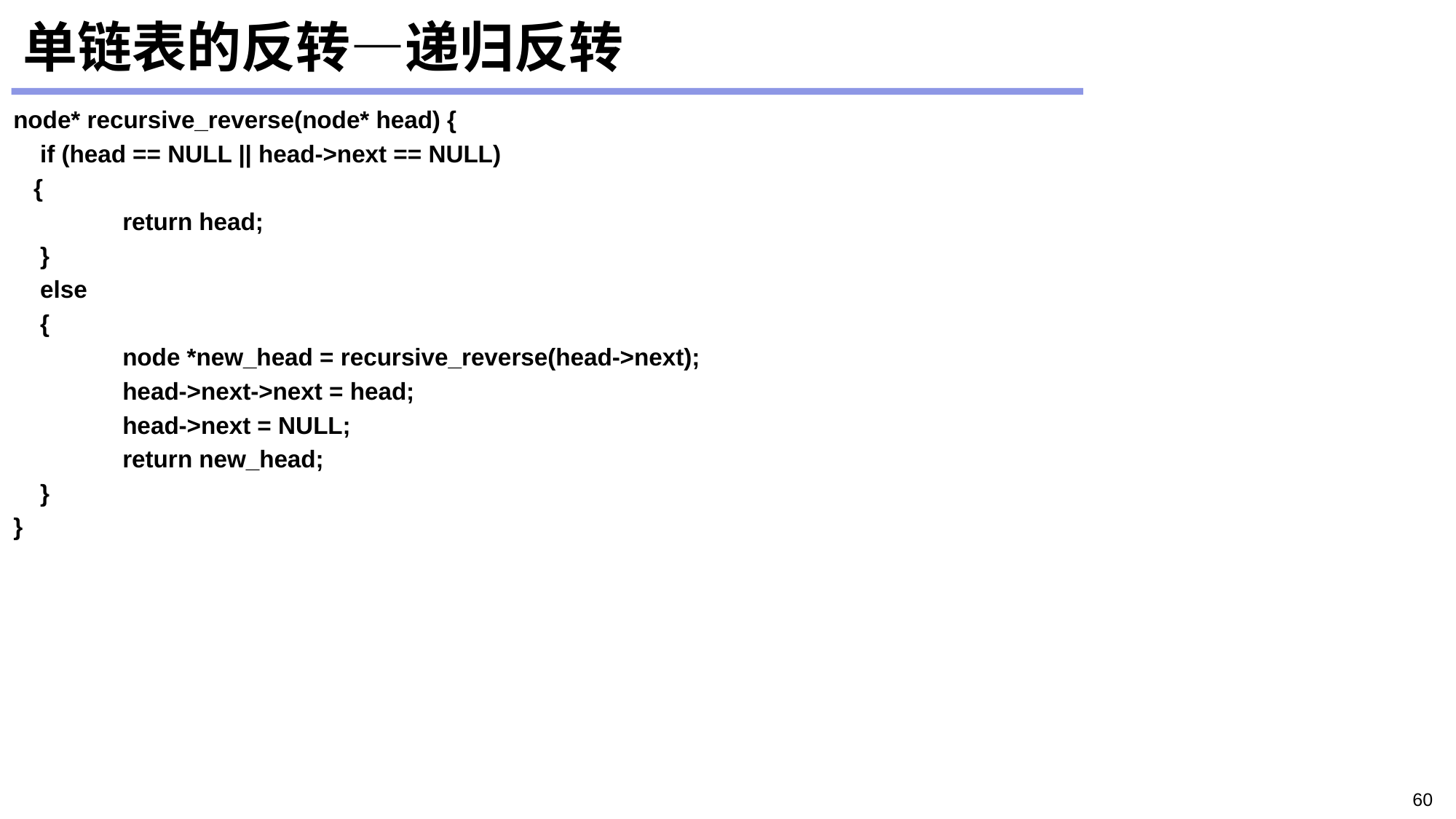

# 单链表的反转—递归反转
node* recursive_reverse(node* head) {
    if (head == NULL || head->next == NULL)
   {
        	return head;
    }
    else
    {
	node *new_head = recursive_reverse(head->next);
	head->next->next = head;
        	head->next = NULL;
	return new_head;
    }
}
60